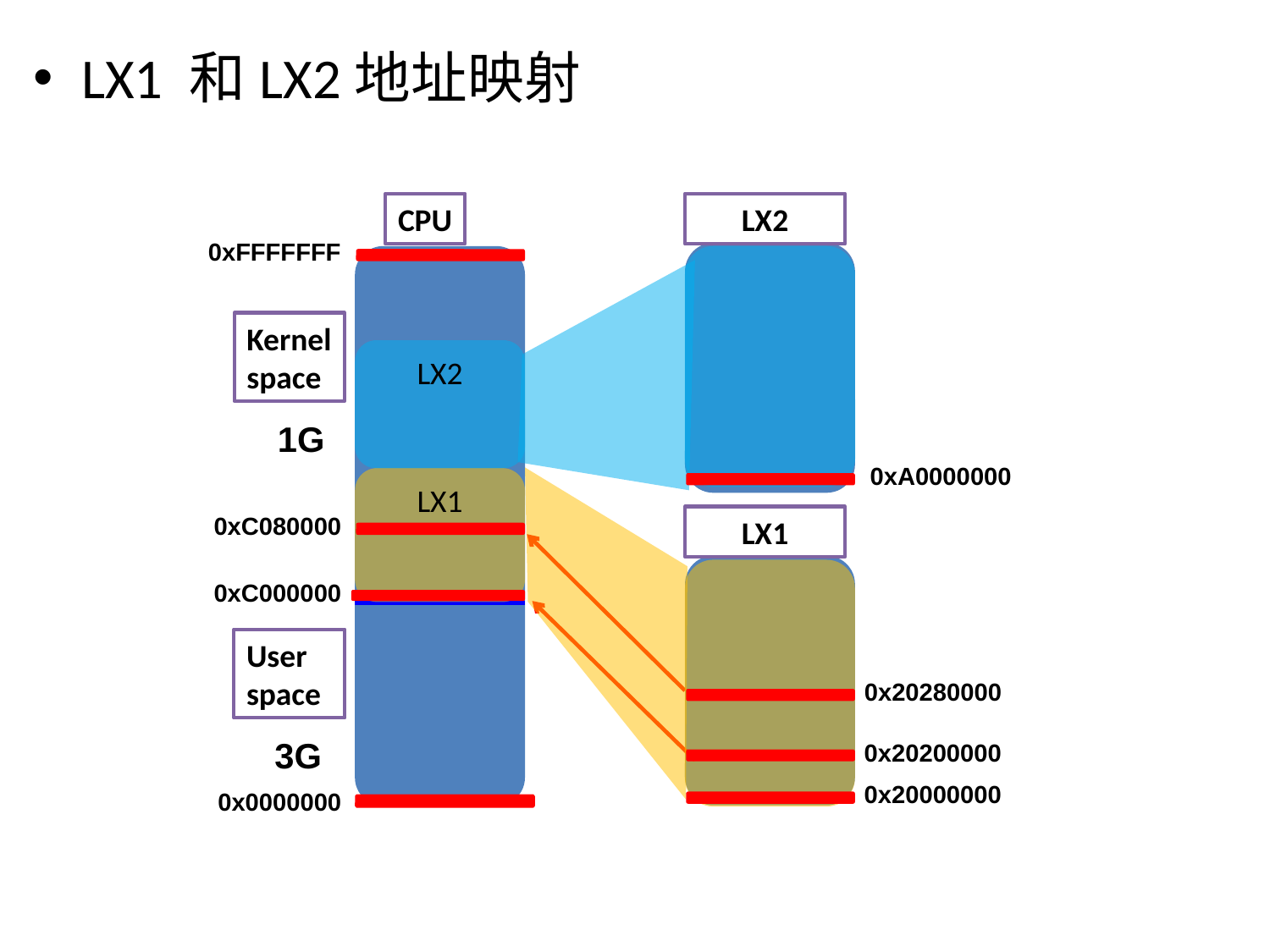

LX1 和LX2地址映射

CPU
LX2
0xFFFFFFF

Kernel
space
LX2
1G
0xA0000000

LX1

0xC080000
LX1

0xC000000

User
space
0x20280000

3G
0x20200000

0x20000000
0x0000000

Security Level: Confidential A
Copyright © 2012 MStar Semiconductor, Inc.  All rights reserved.
4